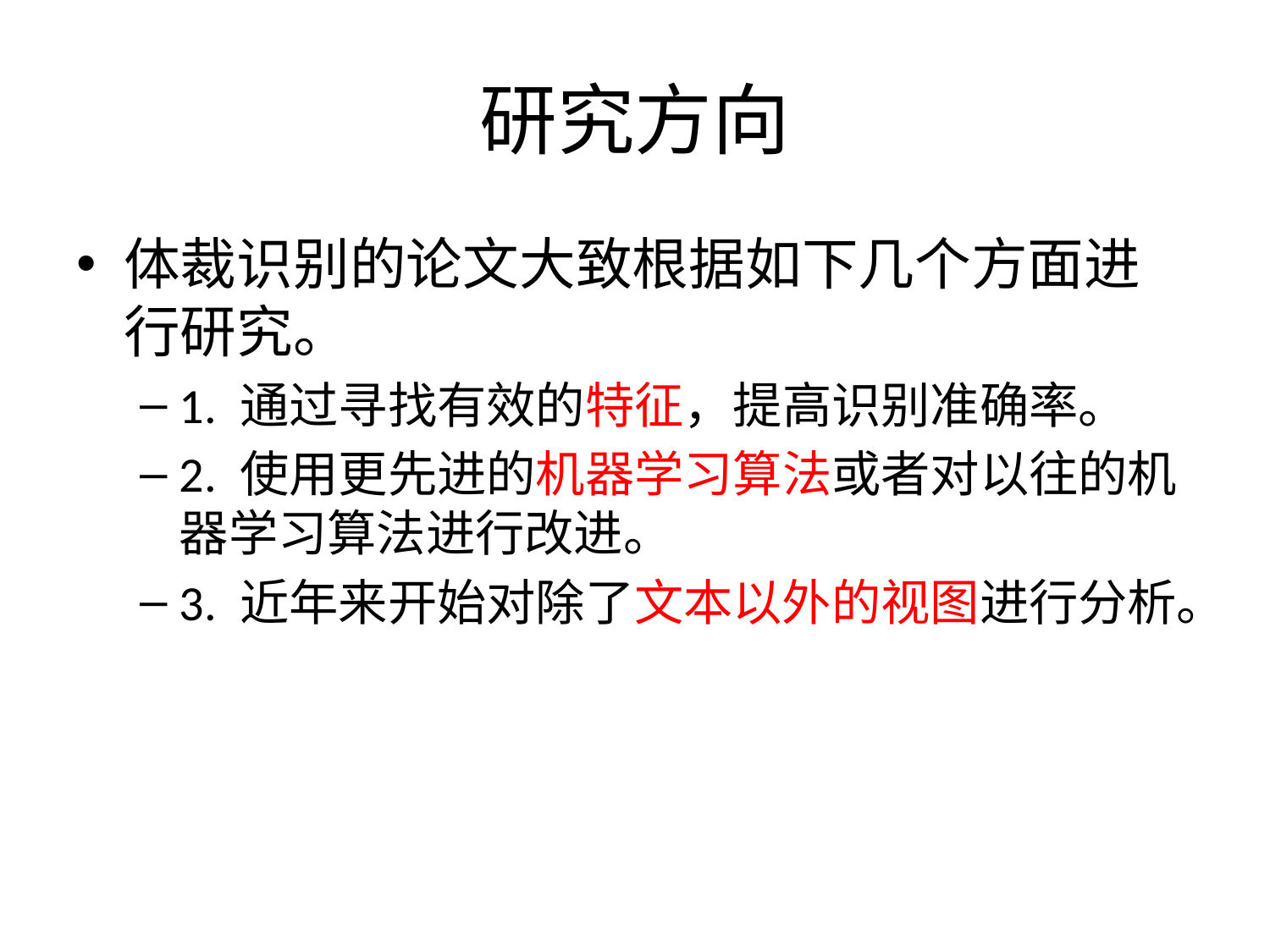

# 研究方向
体裁识别的论文大致根据如下几个方面进行研究。
1. 通过寻找有效的特征，提高识别准确率。
2. 使用更先进的机器学习算法或者对以往的机器学习算法进行改进。
3. 近年来开始对除了文本以外的视图进行分析。